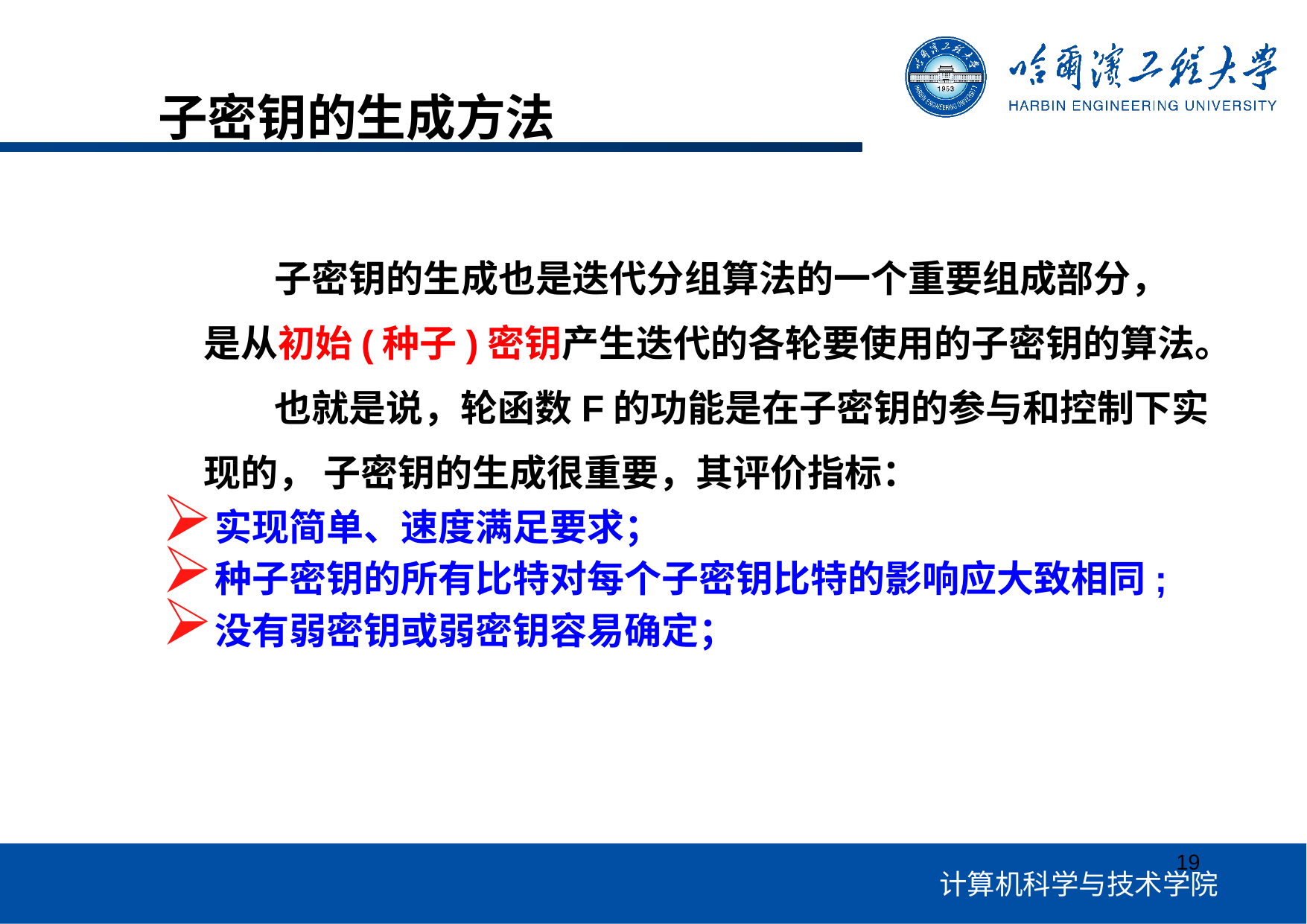

# 子密钥的生成方法
子密钥的生成也是迭代分组算法的一个重要组成部分，  是从初始(种子)密钥产生迭代的各轮要使用的子密钥的算法。
也就是说，轮函数F的功能是在子密钥的参与和控制下实现的， 子密钥的生成很重要，其评价指标：
实现简单、速度满足要求；
种子密钥的所有比特对每个子密钥比特的影响应大致相同;
没有弱密钥或弱密钥容易确定；
19